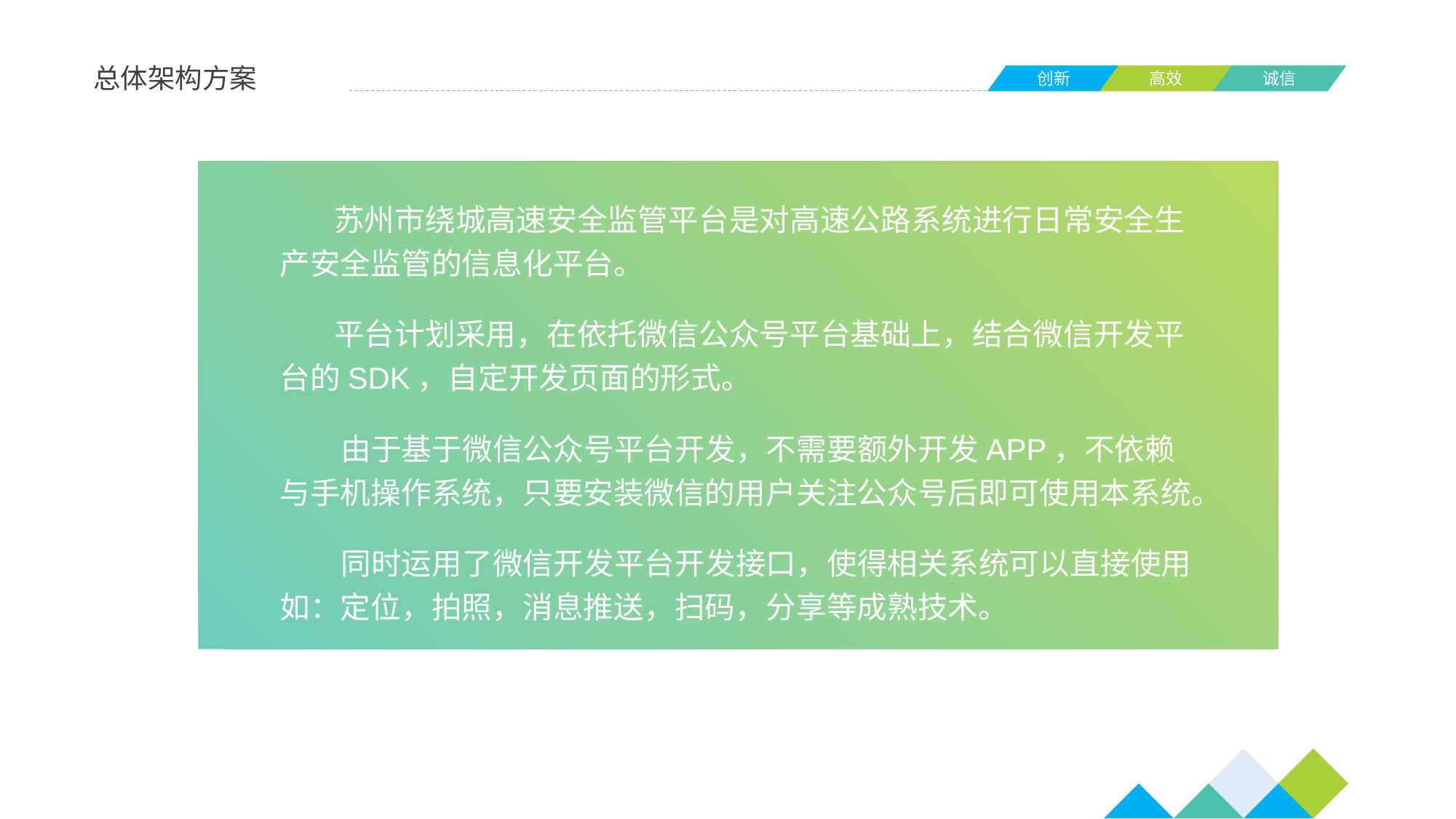

总体架构方案

       苏州市绕城高速安全监管平台是对高速公路系统进行日常安全生产安全监管的信息化平台。
       平台计划采用，在依托微信公众号平台基础上，结合微信开发平台的SDK，自定开发页面的形式。
        由于基于微信公众号平台开发，不需要额外开发APP，不依赖与手机操作系统，只要安装微信的用户关注公众号后即可使用本系统。
        同时运用了微信开发平台开发接口，使得相关系统可以直接使用如：定位，拍照，消息推送，扫码，分享等成熟技术。